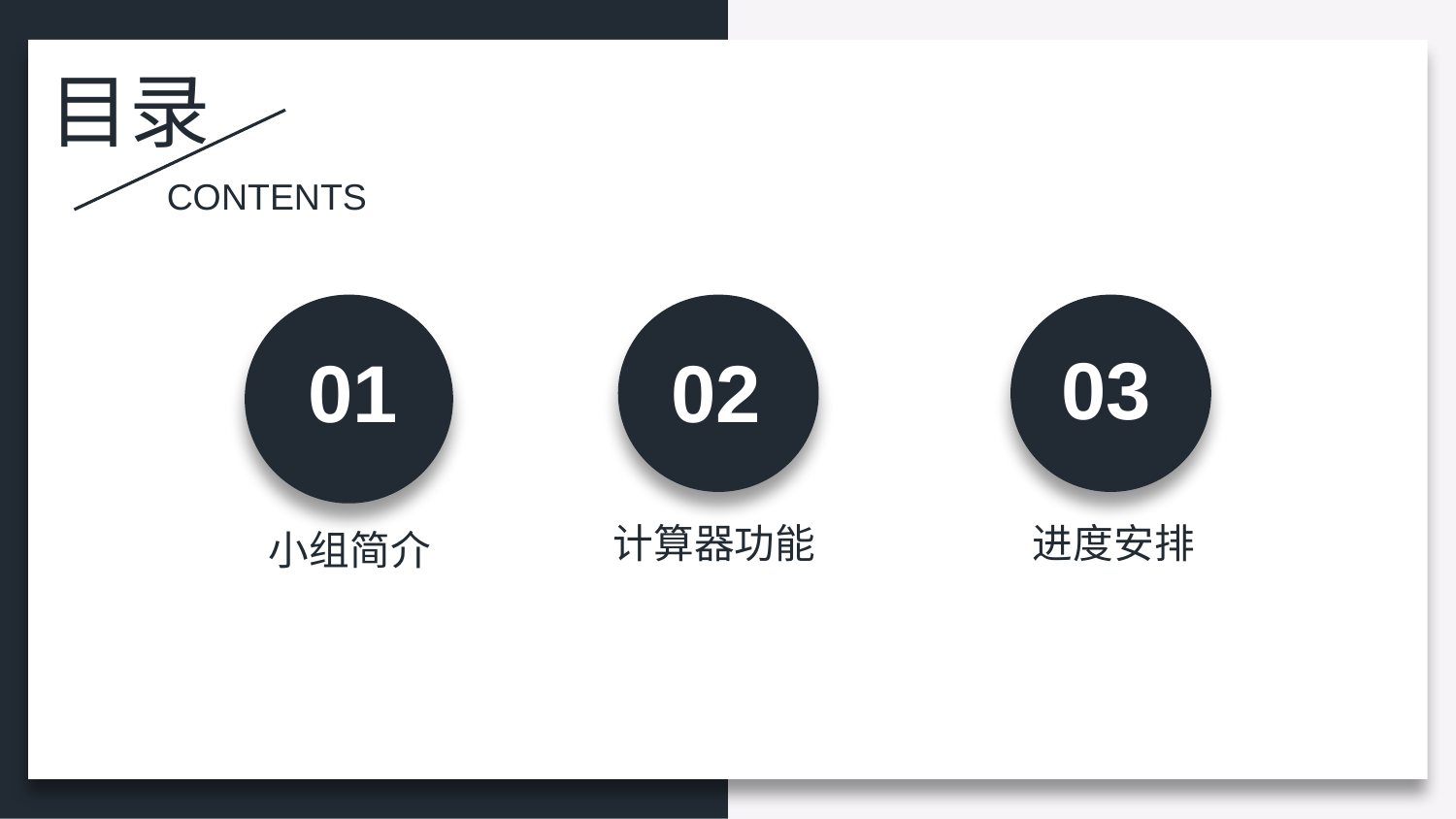

目录
CONTENTS

03
01
02
计算器功能
进度安排
小组简介